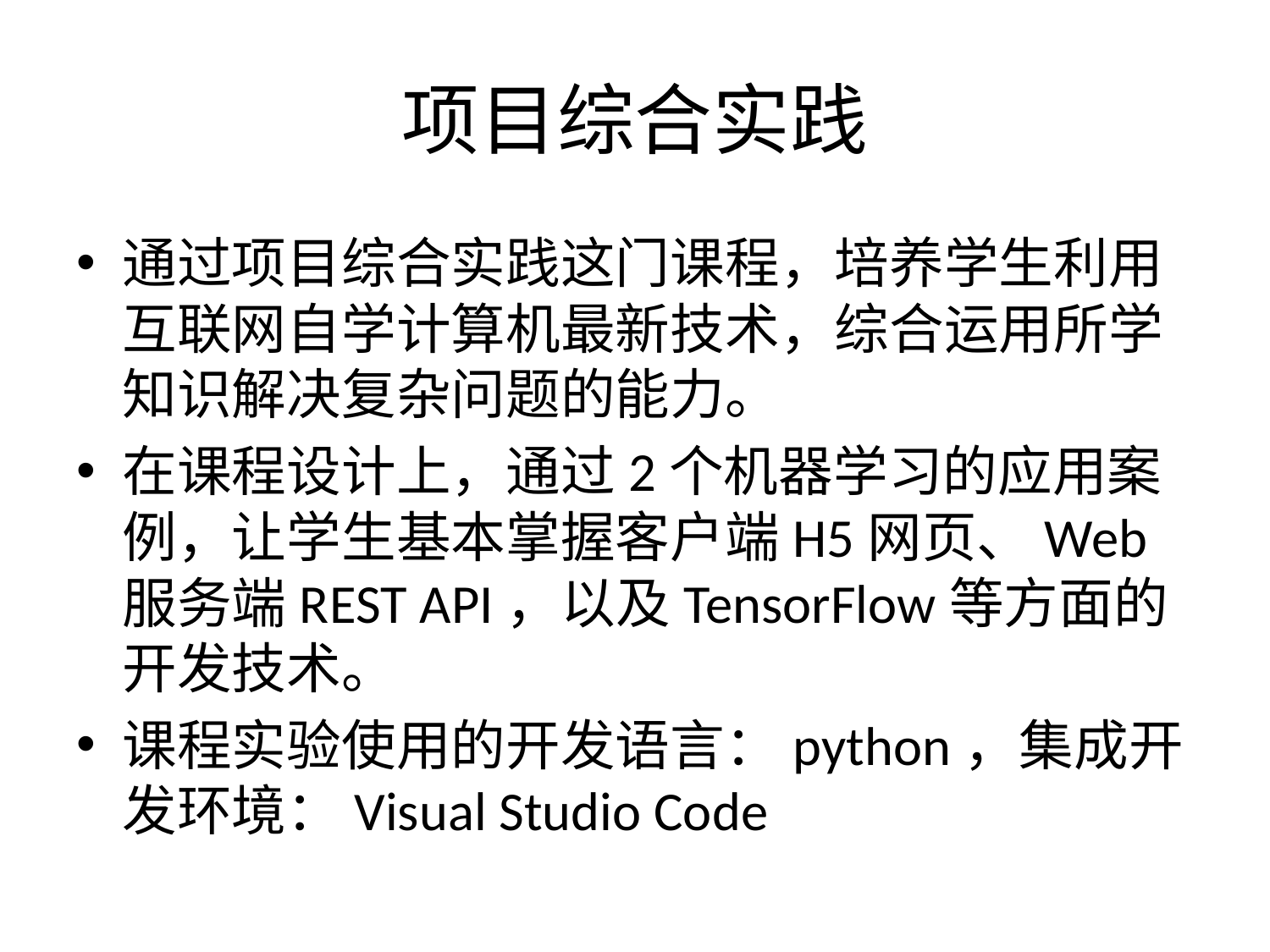

# 项目综合实践
通过项目综合实践这门课程，培养学生利用互联网自学计算机最新技术，综合运用所学知识解决复杂问题的能力。
在课程设计上，通过2个机器学习的应用案例，让学生基本掌握客户端H5网页、Web服务端REST API，以及TensorFlow等方面的开发技术。
课程实验使用的开发语言：python，集成开发环境：Visual Studio Code